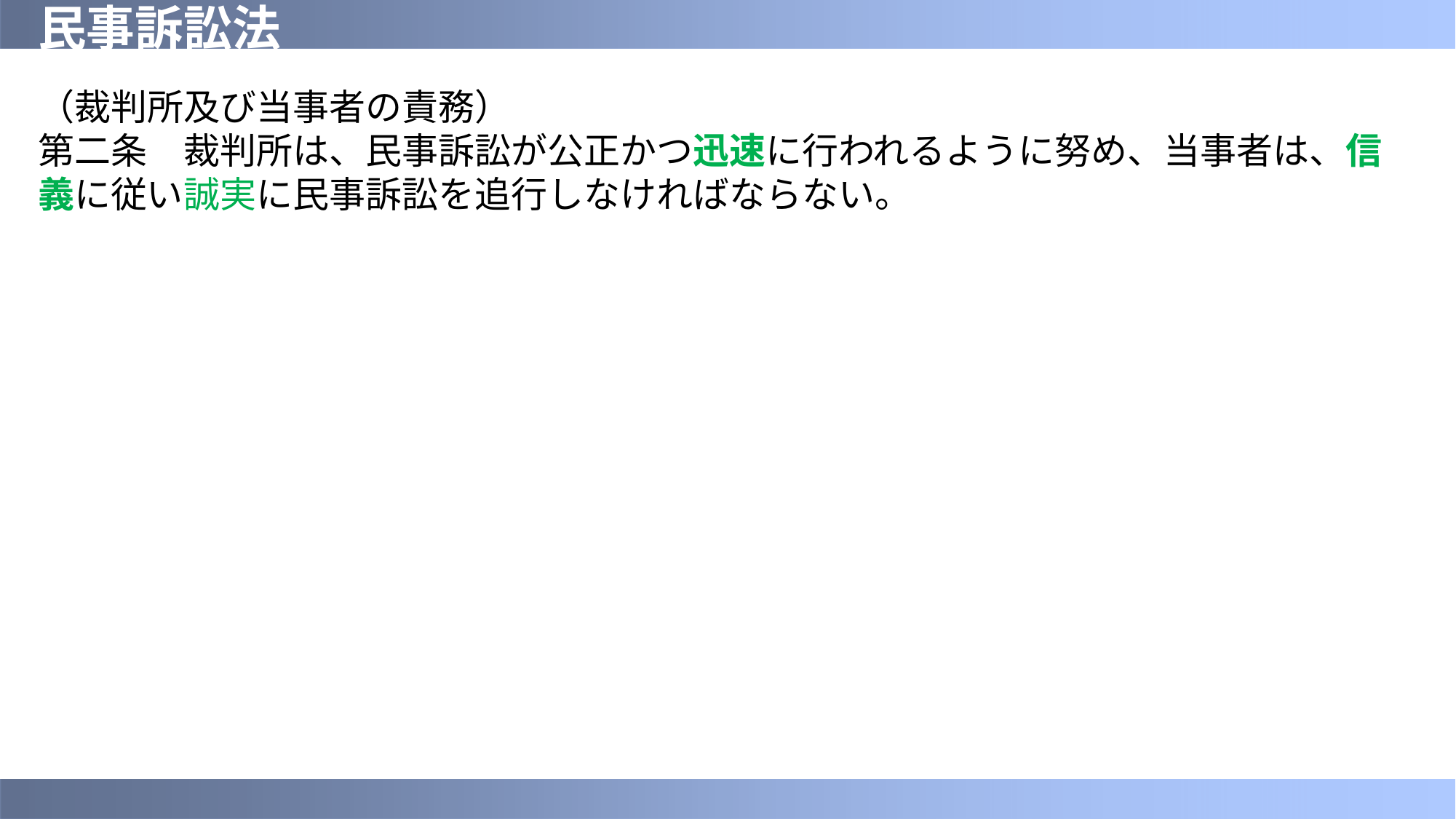

# 民事訴訟法
（裁判所及び当事者の責務）
第二条　裁判所は、民事訴訟が公正かつ迅速に行われるように努め、当事者は、信義に従い誠実に民事訴訟を追行しなければならない。